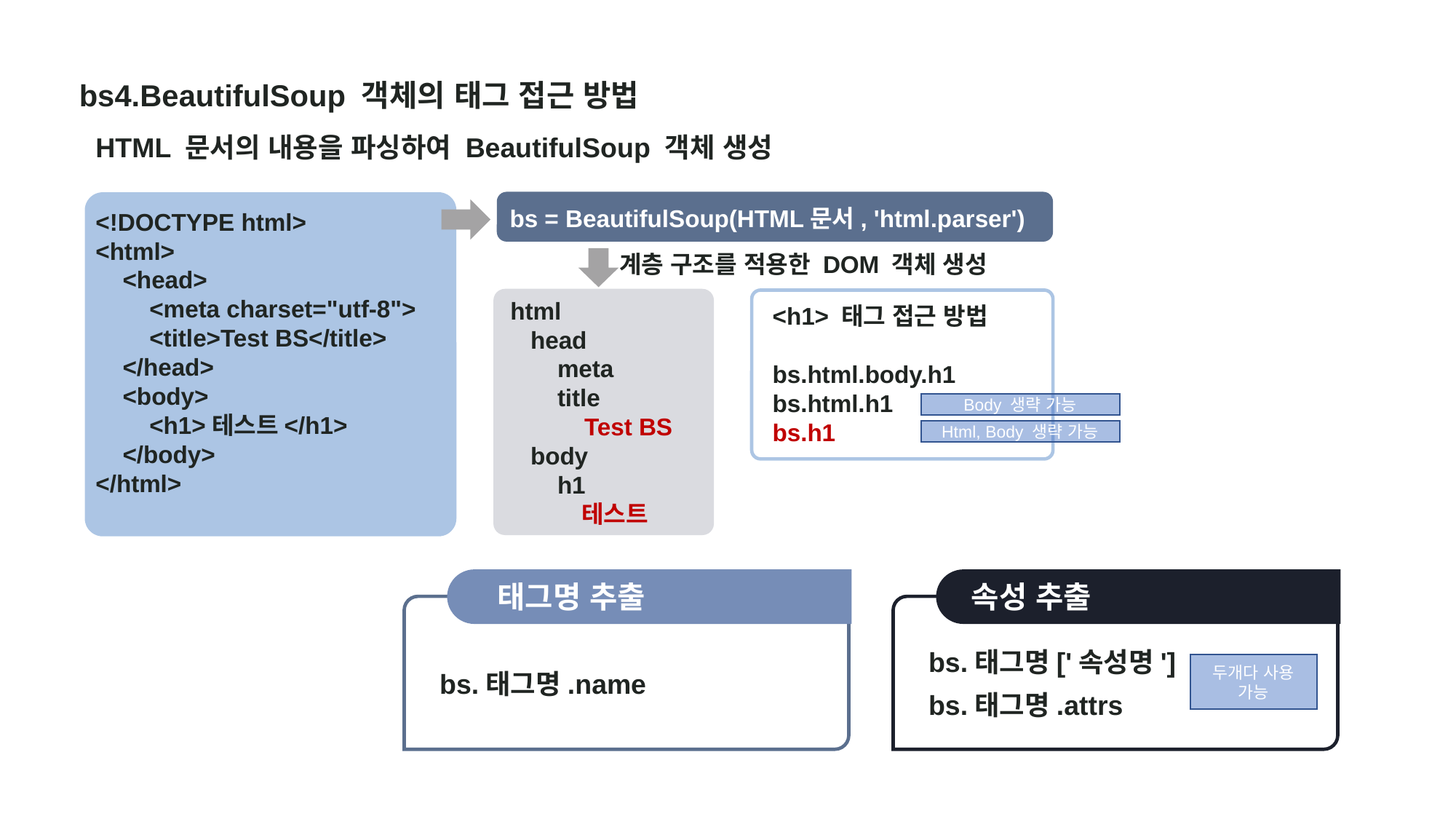

bs4.BeautifulSoup 객체의 태그 접근 방법
HTML 문서의 내용을 파싱하여 BeautifulSoup 객체 생성

bs = BeautifulSoup(HTML문서, 'html.parser')

<!DOCTYPE html>
<html>
    <head>
        <meta charset="utf-8">
        <title>Test BS</title>
    </head>
    <body>
        <h1>테스트</h1>
    </body>
</html>

계층 구조를 적용한 DOM 객체 생성

html
   head
       meta
       title
           Test BS
   body
       h1
            테스트
<h1> 태그 접근 방법

bs.html.body.h1
bs.html.h1
bs.h1

Body 생략 가능

Html, Body 생략 가능
태그명 추출
속성 추출

bs.태그명['속성명']
bs.태그명.attrs
두개다 사용 가능
bs.태그명.name